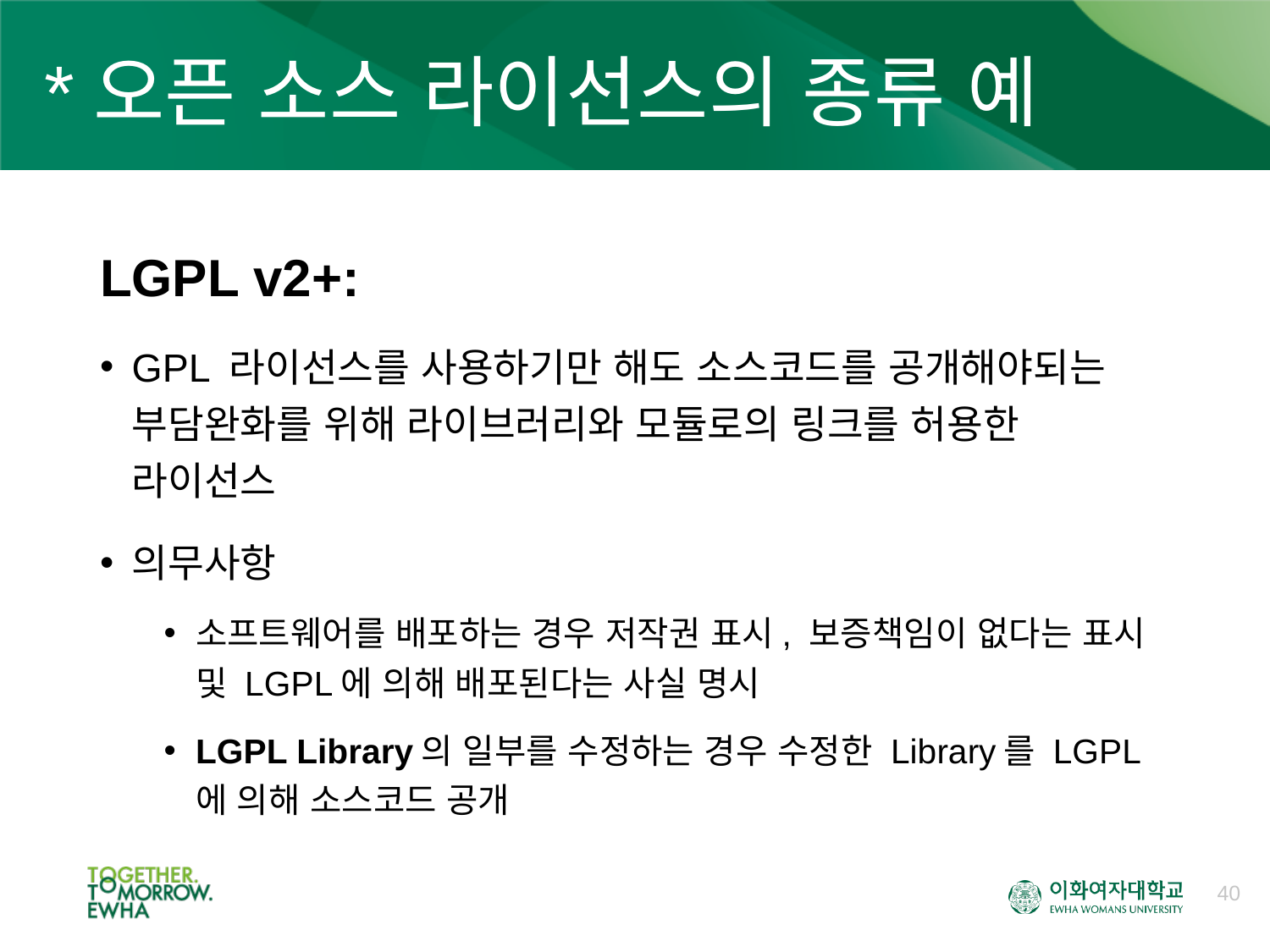

# *오픈 소스 라이선스의 종류 예
LGPL v2+:
GPL 라이선스를 사용하기만 해도 소스코드를 공개해야되는 부담완화를 위해 라이브러리와 모듈로의 링크를 허용한 라이선스
의무사항
소프트웨어를 배포하는 경우 저작권 표시, 보증책임이 없다는 표시 및 LGPL에 의해 배포된다는 사실 명시
LGPL Library의 일부를 수정하는 경우 수정한 Library를 LGPL에 의해 소스코드 공개

40